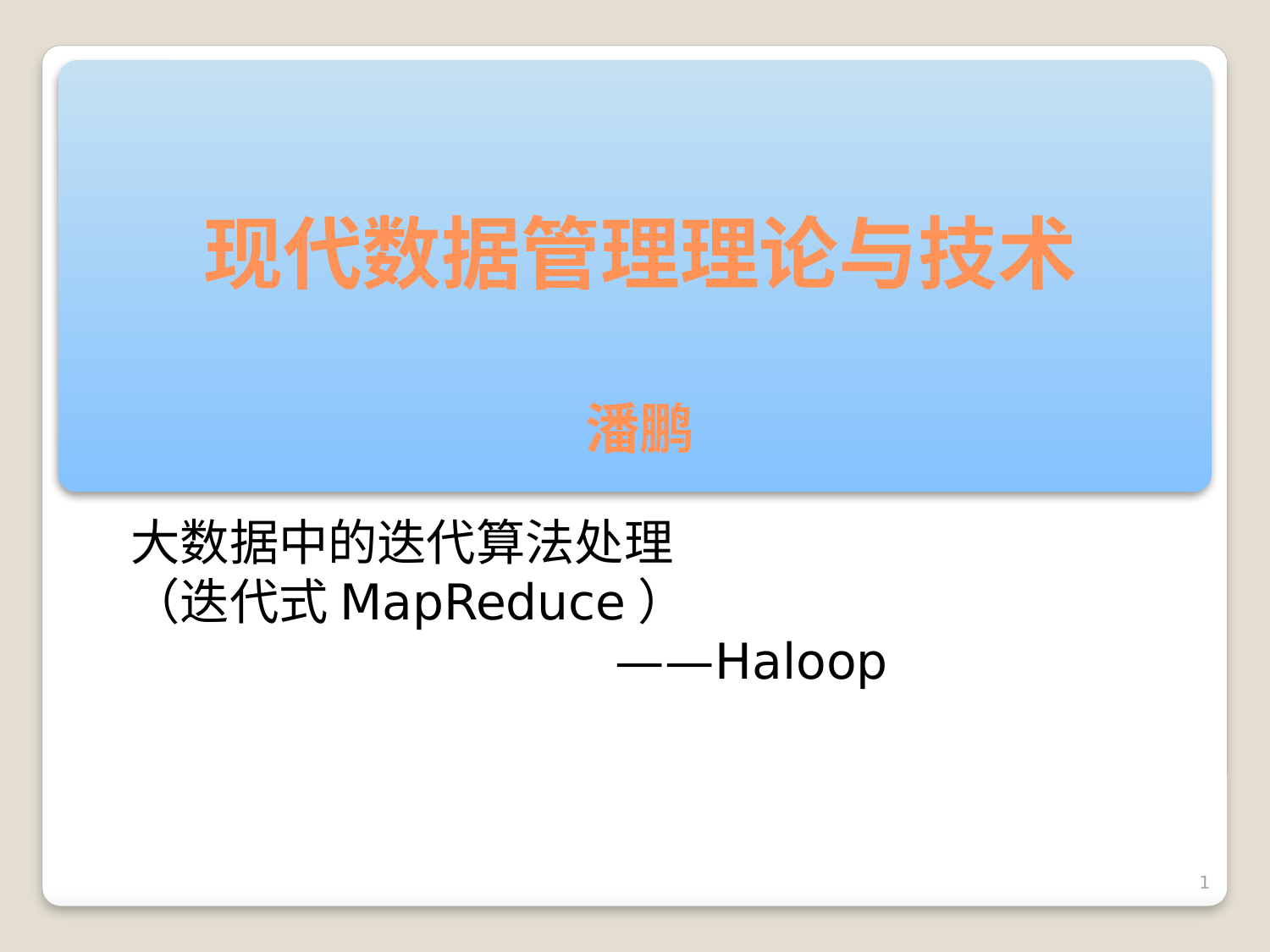

# 现代数据管理理论与技术 潘鹏
大数据中的迭代算法处理
（迭代式MapReduce）
                               ——Haloop

1